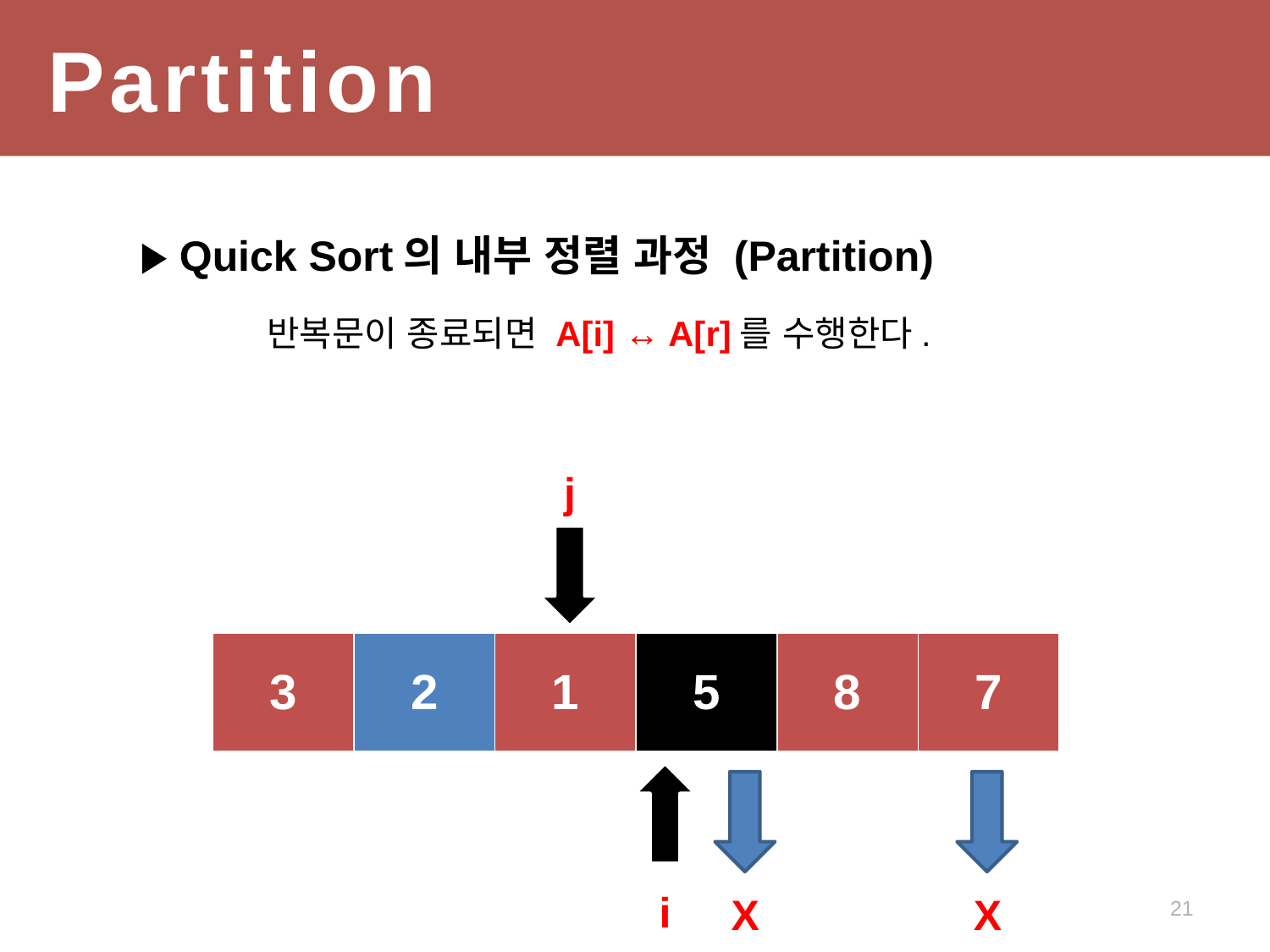

Partition
▶ Quick Sort의 내부 정렬 과정 (Partition)

	반복문이 종료되면 A[i] ↔ A[r]를 수행한다.
j

| 3 | 2 | 1 | 7 | 8 | 5 |
| --- | --- | --- | --- | --- | --- |
| 3 | 2 | 1 | 5 | 8 | 7 |
| --- | --- | --- | --- | --- | --- |

i
X
X
21